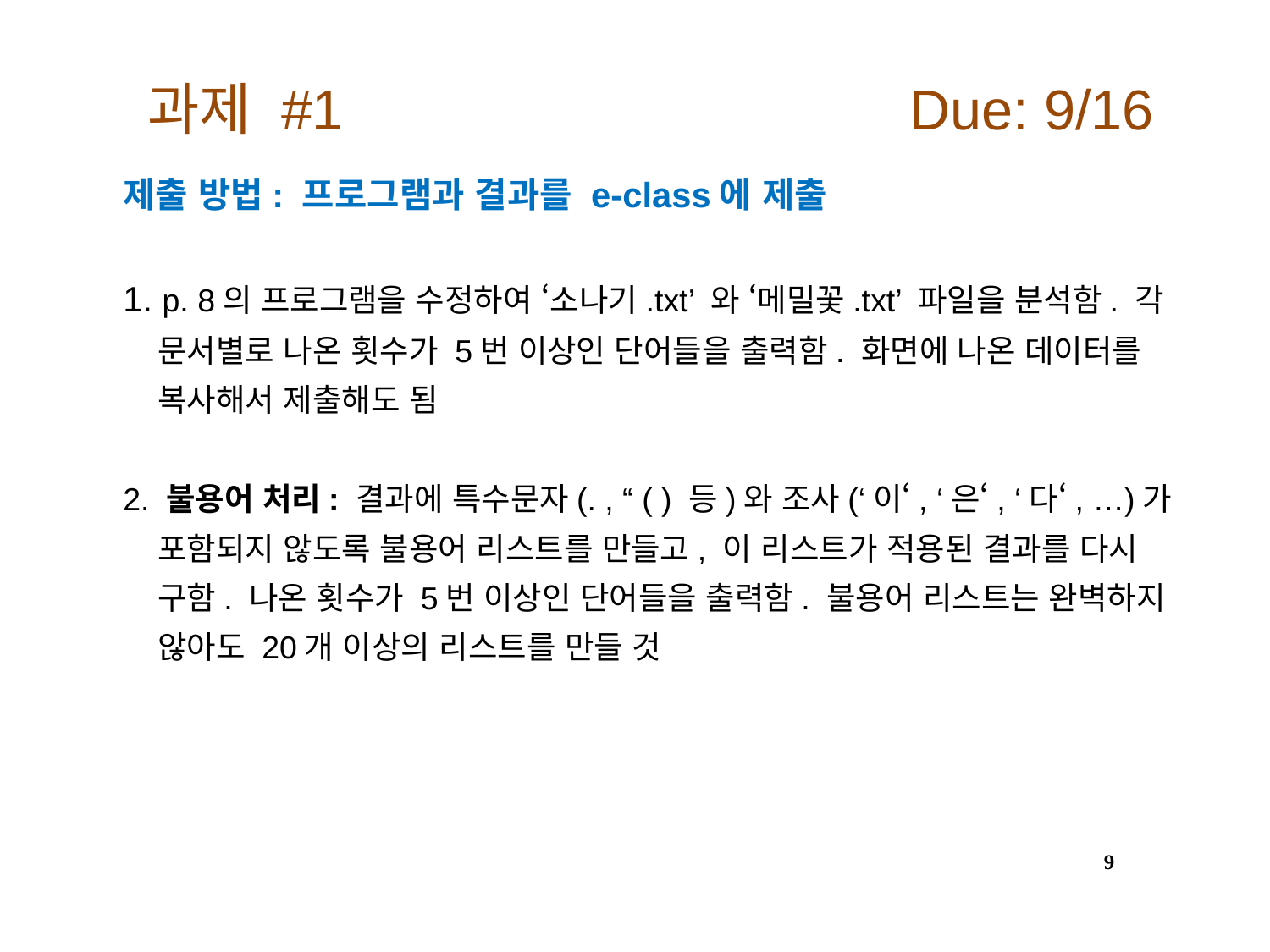

# 과제 #1					Due: 9/16
제출 방법: 프로그램과 결과를 e-class에 제출

1. p. 8의 프로그램을 수정하여 ‘소나기.txt’ 와 ‘메밀꽃.txt’ 파일을 분석함. 각 문서별로 나온 횟수가 5번 이상인 단어들을 출력함. 화면에 나온 데이터를 복사해서 제출해도 됨

2. 불용어 처리: 결과에 특수문자(. , “ ( ) 등)와 조사(‘이‘, ‘은‘, ‘다‘, …)가 포함되지 않도록 불용어 리스트를 만들고, 이 리스트가 적용된 결과를 다시 구함. 나온 횟수가 5번 이상인 단어들을 출력함. 불용어 리스트는 완벽하지 않아도 20개 이상의 리스트를 만들 것

9